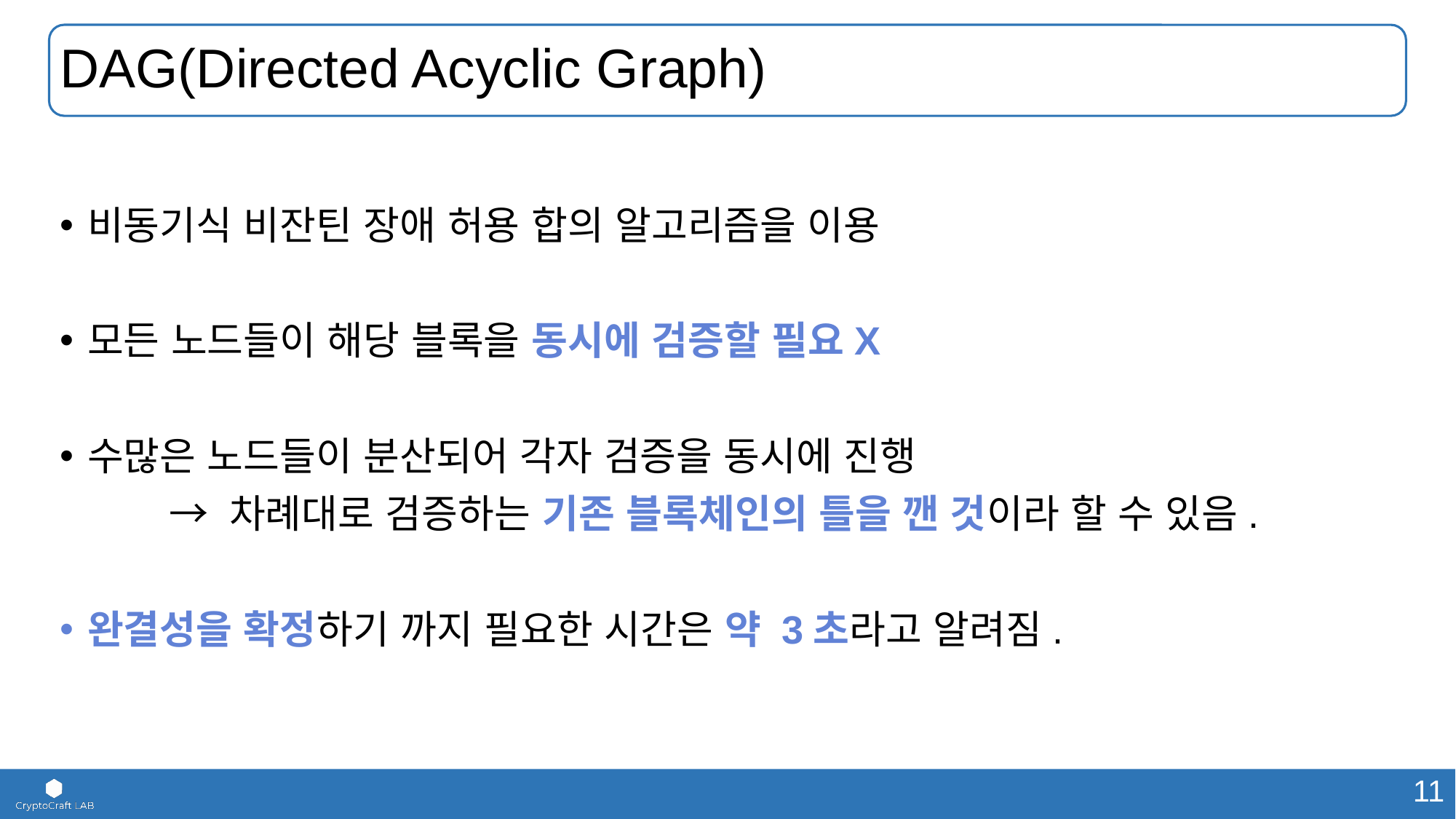

# DAG(Directed Acyclic Graph)

비동기식 비잔틴 장애 허용 합의 알고리즘을 이용

모든 노드들이 해당 블록을 동시에 검증할 필요X

수많은 노드들이 분산되어 각자 검증을 동시에 진행
	→ 차례대로 검증하는 기존 블록체인의 틀을 깬 것이라 할 수 있음.

완결성을 확정하기 까지 필요한 시간은 약 3초라고 알려짐.